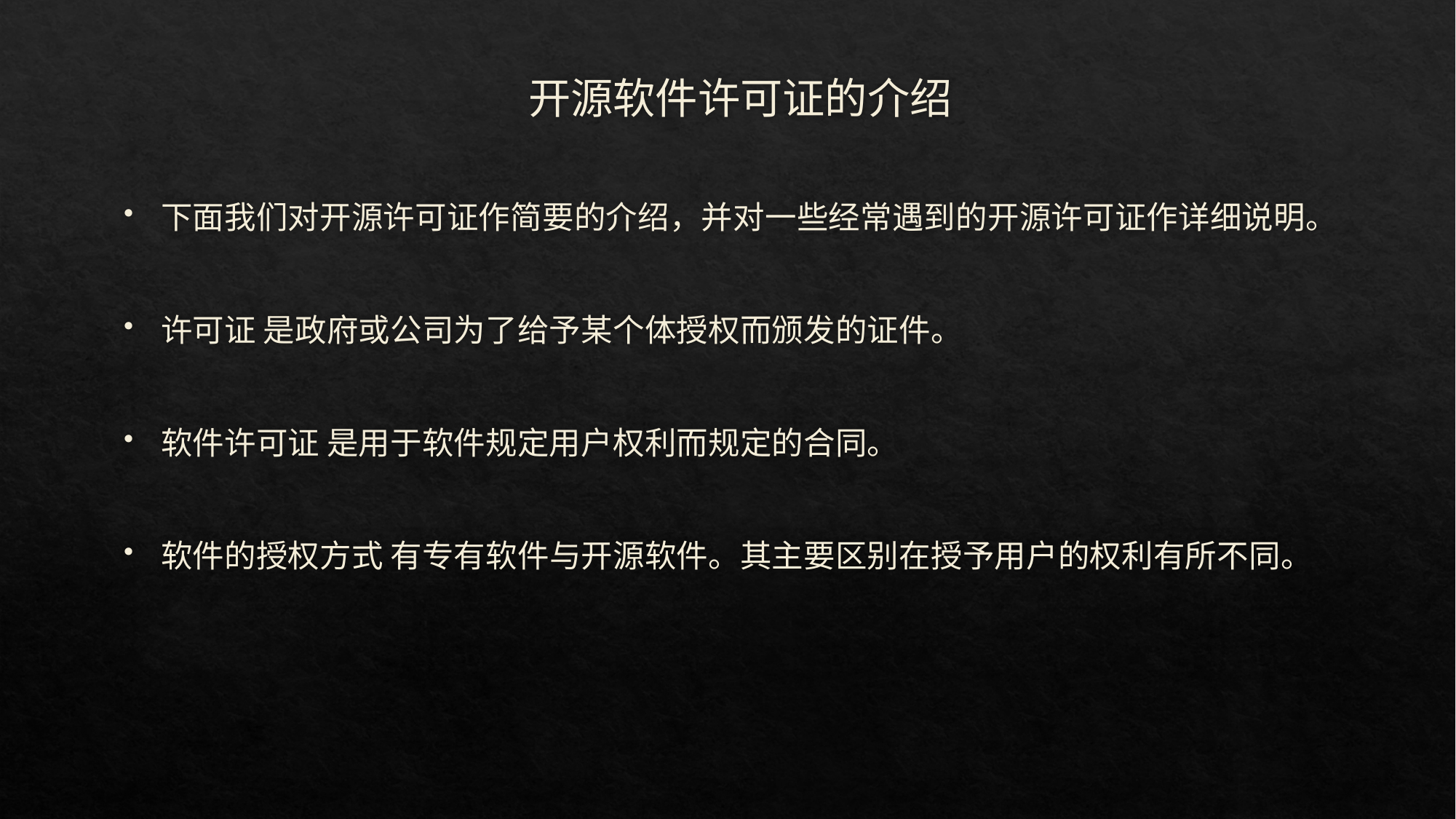

# 开源软件许可证的介绍
下面我们对开源许可证作简要的介绍，并对一些经常遇到的开源许可证作详细说明。

许可证 是政府或公司为了给予某个体授权而颁发的证件。

软件许可证 是用于软件规定用户权利而规定的合同。

软件的授权方式 有专有软件与开源软件。其主要区别在授予用户的权利有所不同。